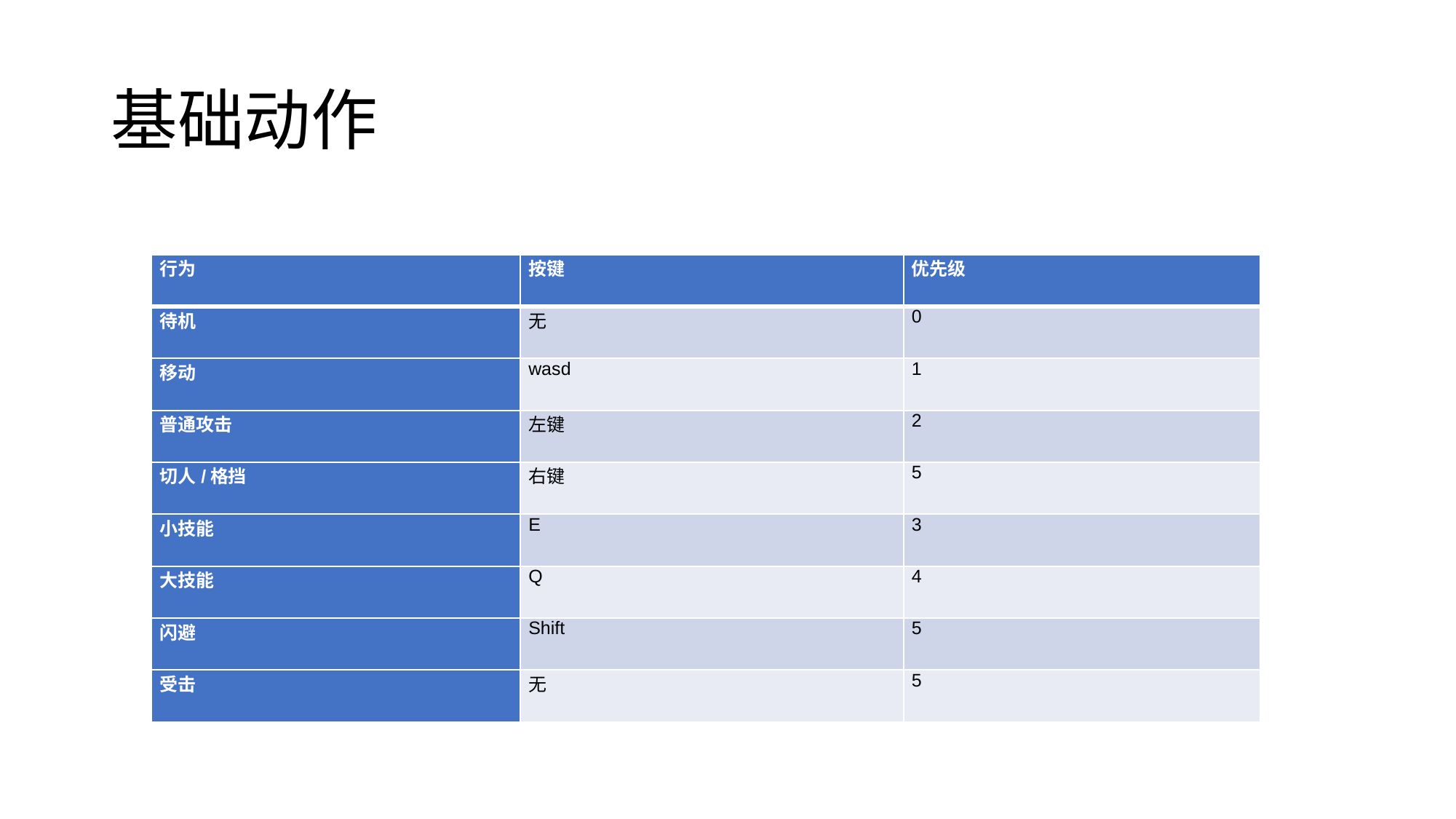

# 基础动作
| 行为 | 按键 | 优先级 |
| --- | --- | --- |
| 待机 | 无 | 0 |
| 移动 | wasd | 1 |
| 普通攻击 | 左键 | 2 |
| 切人/格挡 | 右键 | 5 |
| 小技能 | E | 3 |
| 大技能 | Q | 4 |
| 闪避 | Shift | 5 |
| 受击 | 无 | 5 |